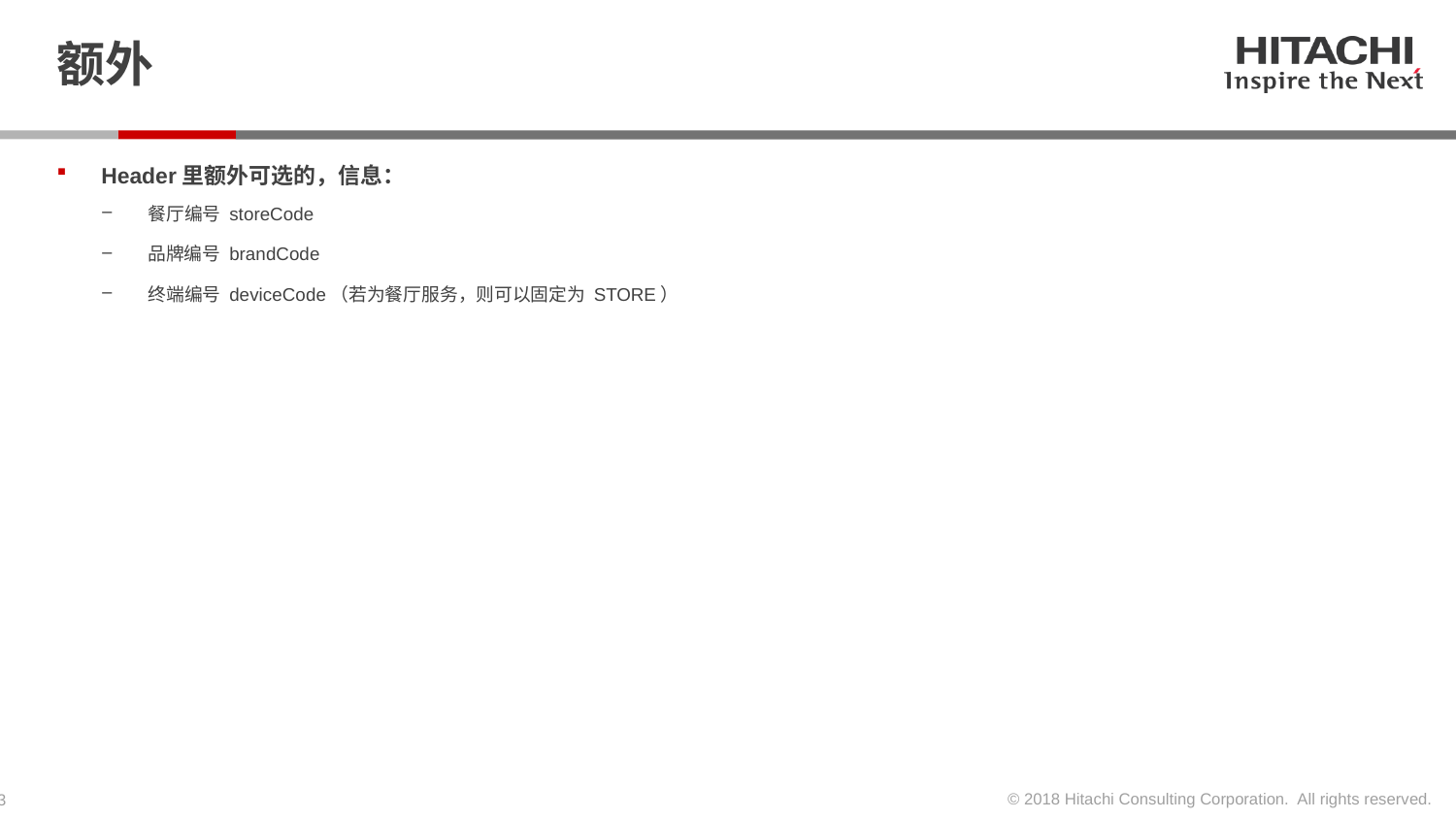

# 额外
Header里额外可选的，信息：
餐厅编号 storeCode
品牌编号 brandCode
终端编号 deviceCode（若为餐厅服务，则可以固定为 STORE）